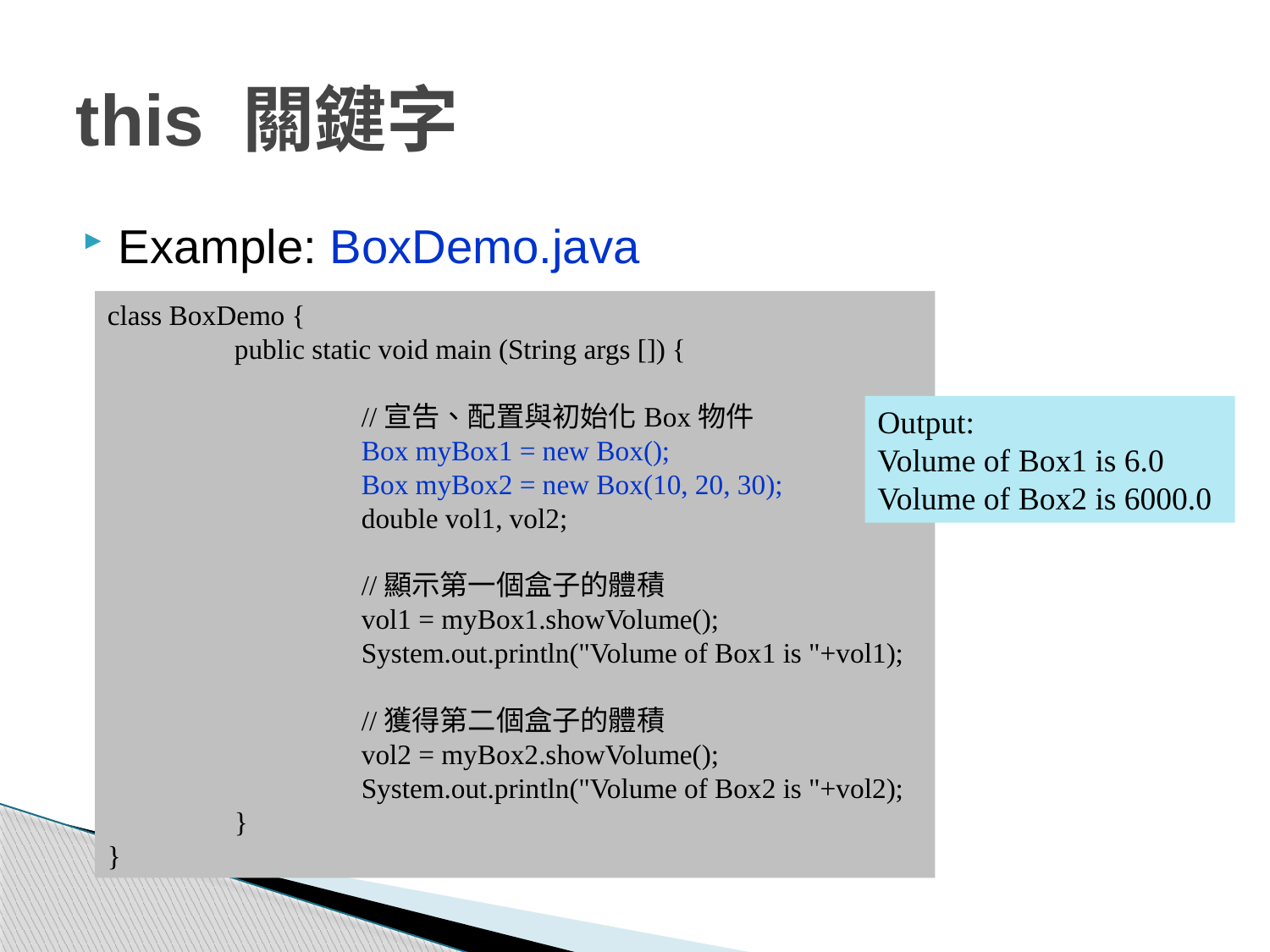

# this 關鍵字
Example: BoxDemo.java
class BoxDemo {
	public static void main (String args []) {

		//宣告、配置與初始化Box物件
		Box myBox1 = new Box();
		Box myBox2 = new Box(10, 20, 30);
		double vol1, vol2;

		//顯示第一個盒子的體積
		vol1 = myBox1.showVolume();
		System.out.println("Volume of Box1 is "+vol1);

		//獲得第二個盒子的體積
		vol2 = myBox2.showVolume();
		System.out.println("Volume of Box2 is "+vol2);
	}
}
Output:
Volume of Box1 is 6.0
Volume of Box2 is 6000.0